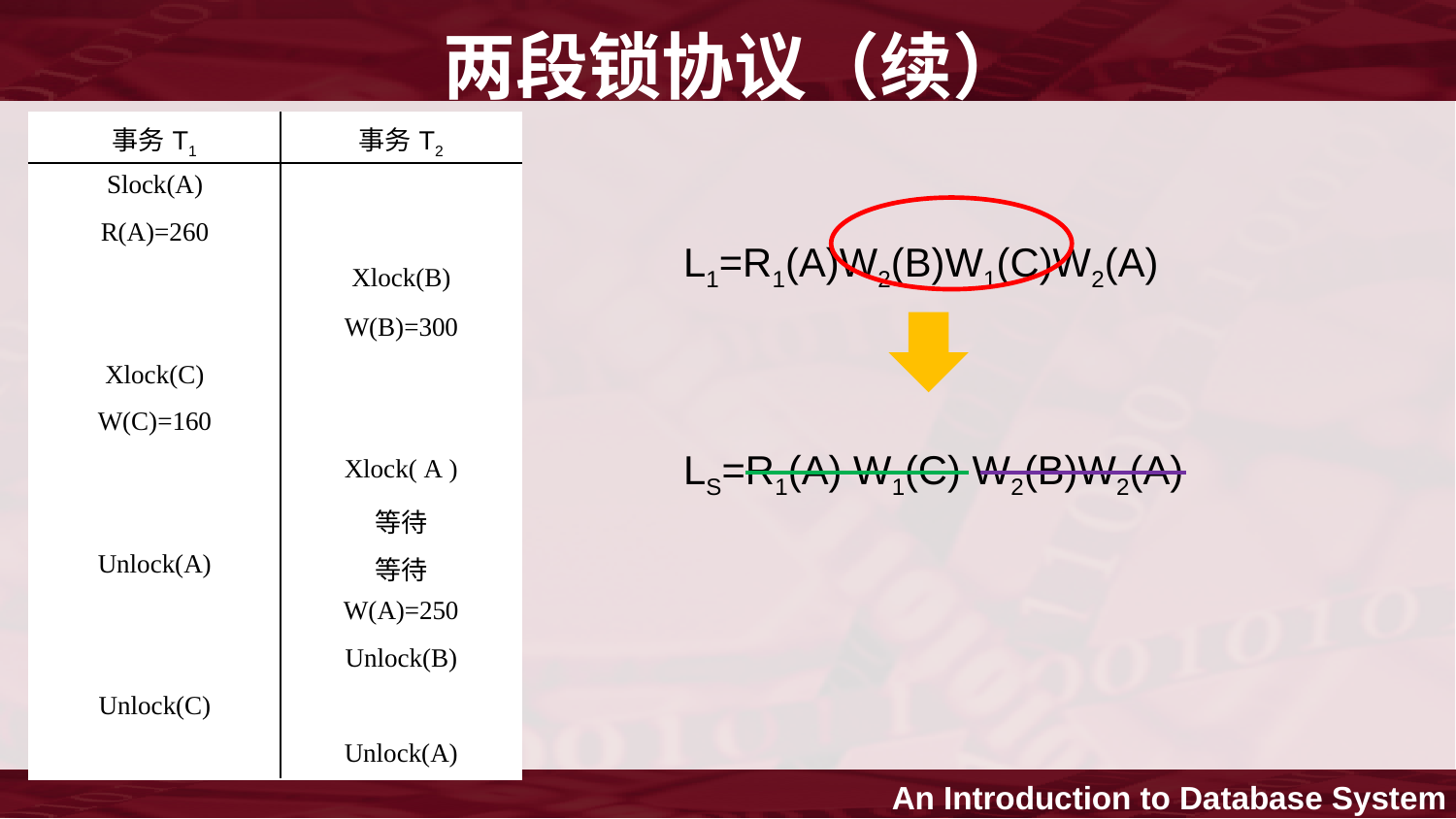

两段锁协议（续）
| 事务T1 | 事务T2 |
| --- | --- |
| Slock(A) |  |
| R(A)=260 |  |
|  | Xlock(B) |
|  | W(B)=300 |
| Xlock(C) |  |
| W(C)=160 |  |
|  | Xlock( A ) |
|  | 等待 |
| Unlock(A) | 等待 |
|  | W(A)=250 |
|  | Unlock(B) |
| Unlock(C) |  |
|  | Unlock(A) |
     L1=R1(A)W2(B)W1(C)W2(A)

     LS=R1(A) W1(C) W2(B)W2(A)